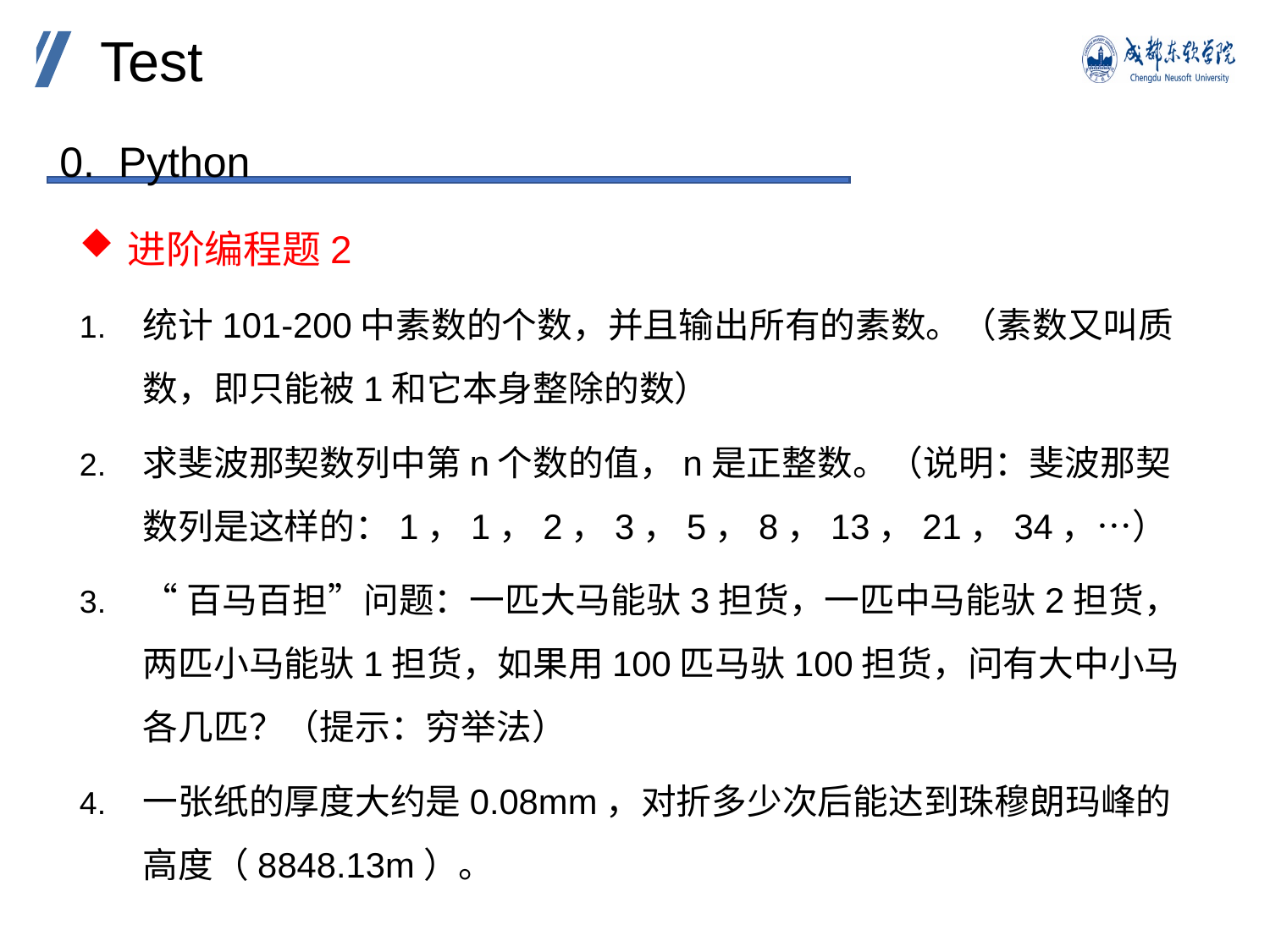

Test
0.  Python

进阶编程题2
统计101-200中素数的个数，并且输出所有的素数。（素数又叫质数，即只能被1和它本身整除的数）
求斐波那契数列中第n个数的值，n是正整数。（说明：斐波那契数列是这样的：1，1，2，3，5，8，13，21，34，…）
“百马百担”问题：一匹大马能驮3担货，一匹中马能驮2担货，两匹小马能驮1担货，如果用100匹马驮100担货，问有大中小马各几匹？（提示：穷举法）
一张纸的厚度大约是0.08mm，对折多少次后能达到珠穆朗玛峰的高度（8848.13m）。